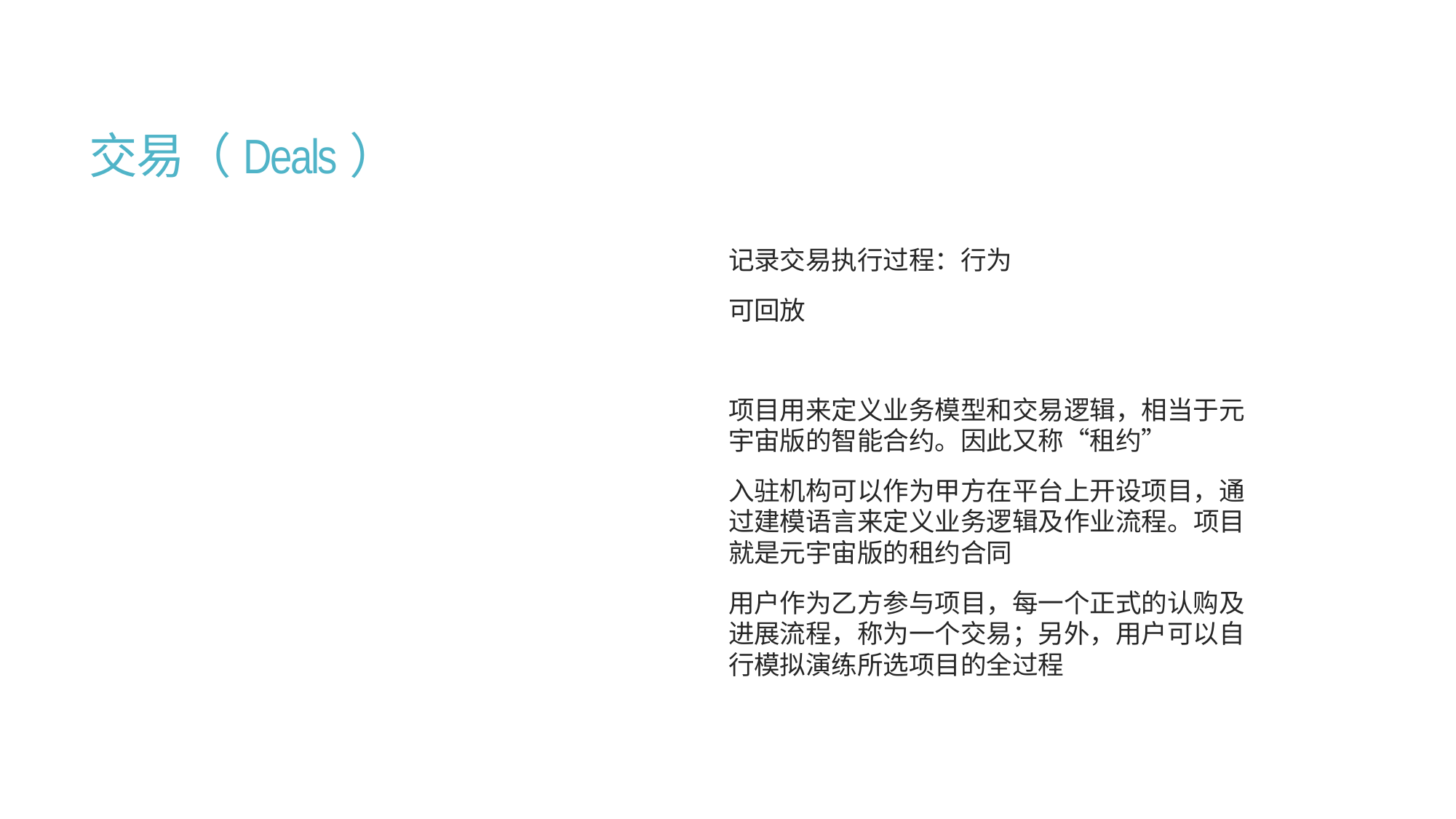

# 交易（Deals）

记录交易执行过程：行为
可回放

项目用来定义业务模型和交易逻辑，相当于元宇宙版的智能合约。因此又称“租约”
入驻机构可以作为甲方在平台上开设项目，通过建模语言来定义业务逻辑及作业流程。项目就是元宇宙版的租约合同
用户作为乙方参与项目，每一个正式的认购及进展流程，称为一个交易；另外，用户可以自行模拟演练所选项目的全过程